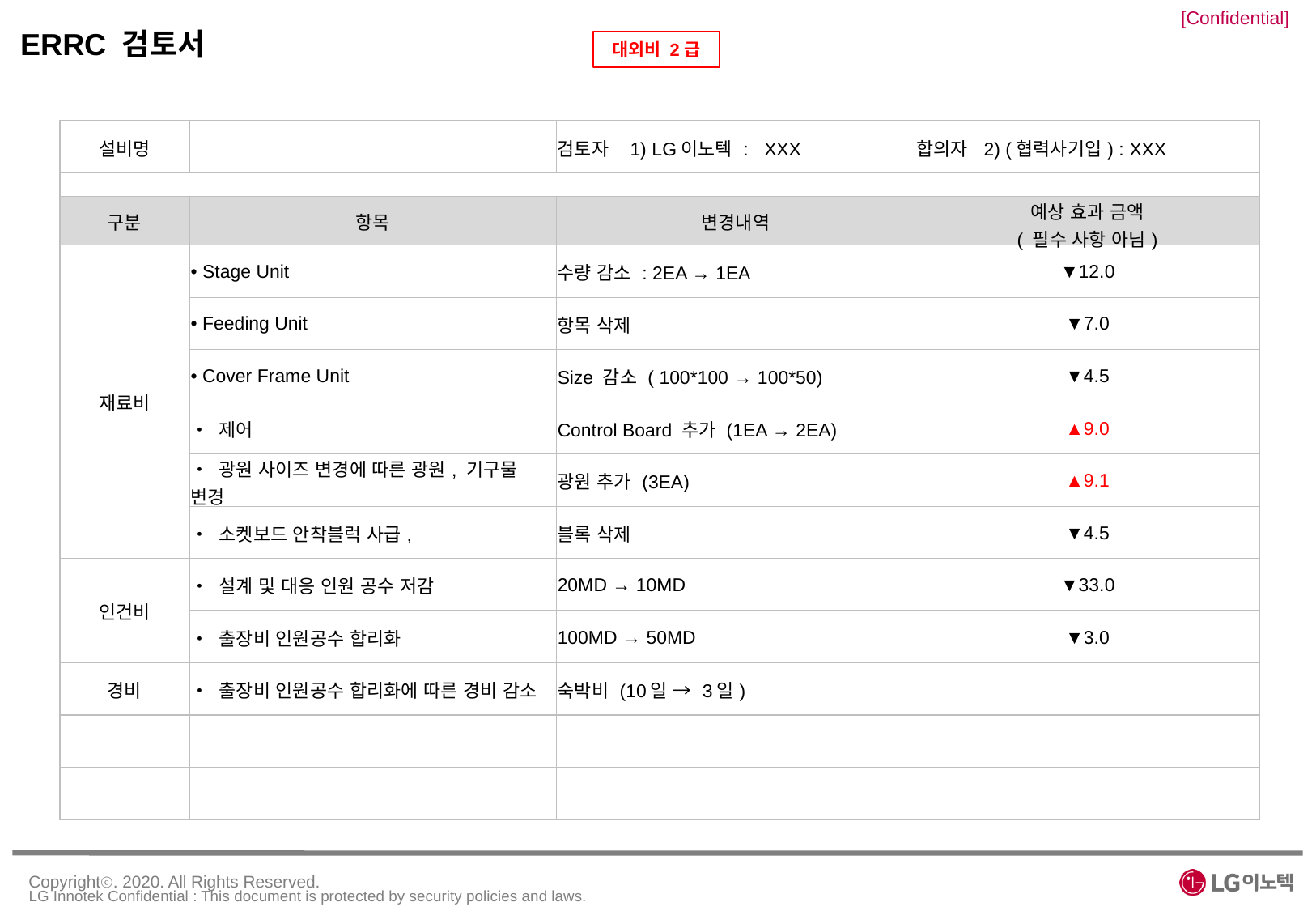

ERRC 검토서
| 설비명 |  | 검토자 1) LG이노텍 : XXX | 합의자 2) (협력사기입) : XXX |
| --- | --- | --- | --- |
|  |  |  |  |
| 구분 | 항목 | 변경내역 | 예상 효과 금액 ( 필수 사항 아님) |
| 재료비 | • Stage Unit | 수량 감소 : 2EA → 1EA | ▼12.0 |
|  | • Feeding Unit | 항목 삭제 | ▼7.0 |
|  | • Cover Frame Unit | Size 감소 ( 100\*100 → 100\*50) | ▼4.5 |
|  | • 제어 | Control Board 추가 (1EA → 2EA) | ▲9.0 |
|  | • 광원 사이즈 변경에 따른 광원, 기구물 변경 | 광원 추가 (3EA) | ▲9.1 |
|  | • 소켓보드 안착블럭 사급, | 블록 삭제 | ▼4.5 |
| 인건비 | • 설계 및 대응 인원 공수 저감 | 20MD → 10MD | ▼33.0 |
|  | • 출장비 인원공수 합리화 | 100MD → 50MD | ▼3.0 |
| 경비 | • 출장비 인원공수 합리화에 따른 경비 감소 | 숙박비 (10일 → 3일) |  |
|  |  |  |  |
|  |  |  |  |